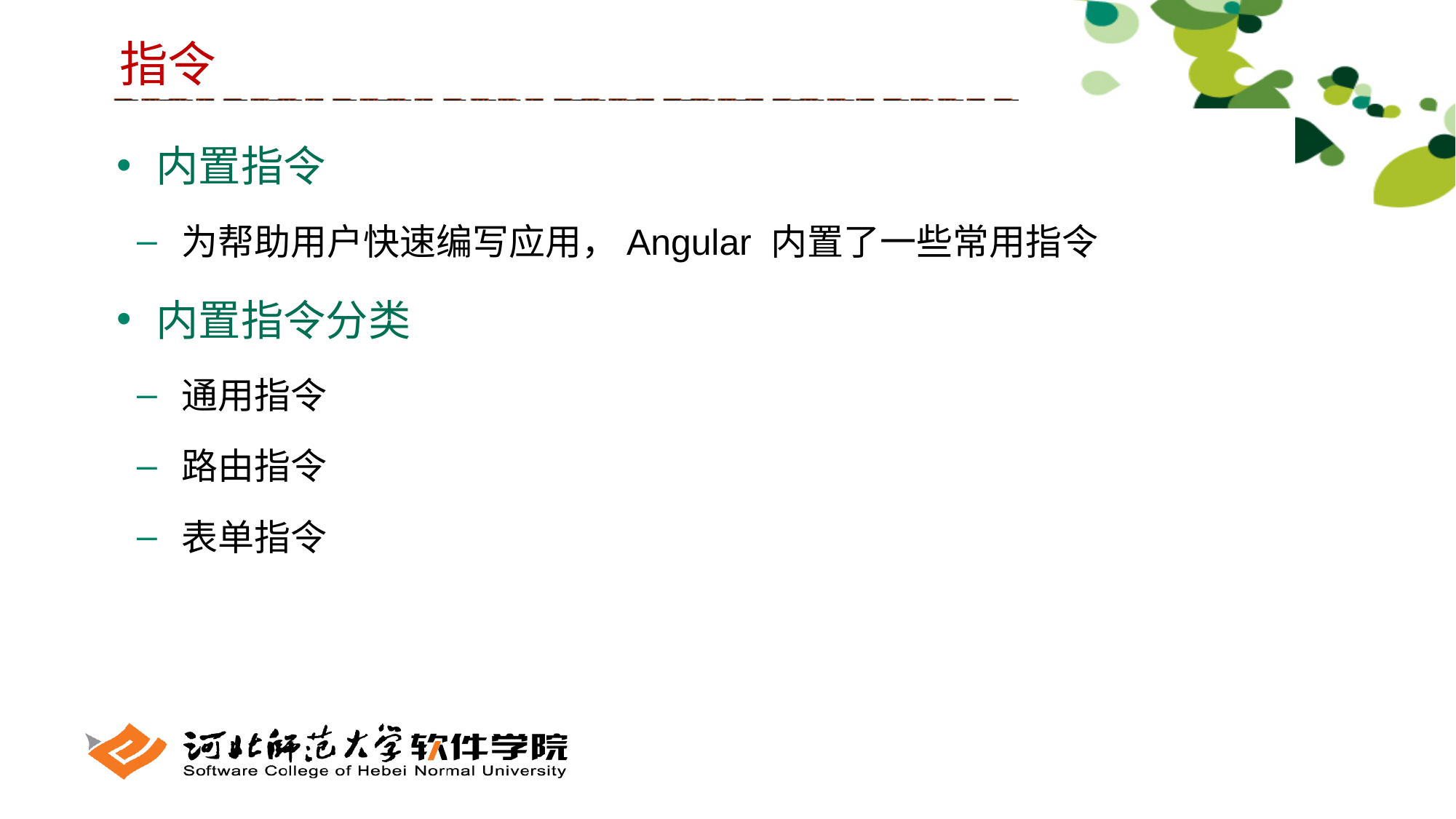

指令
 内置指令
 为帮助用户快速编写应用，Angular 内置了一些常用指令
 内置指令分类
 通用指令
 路由指令
 表单指令